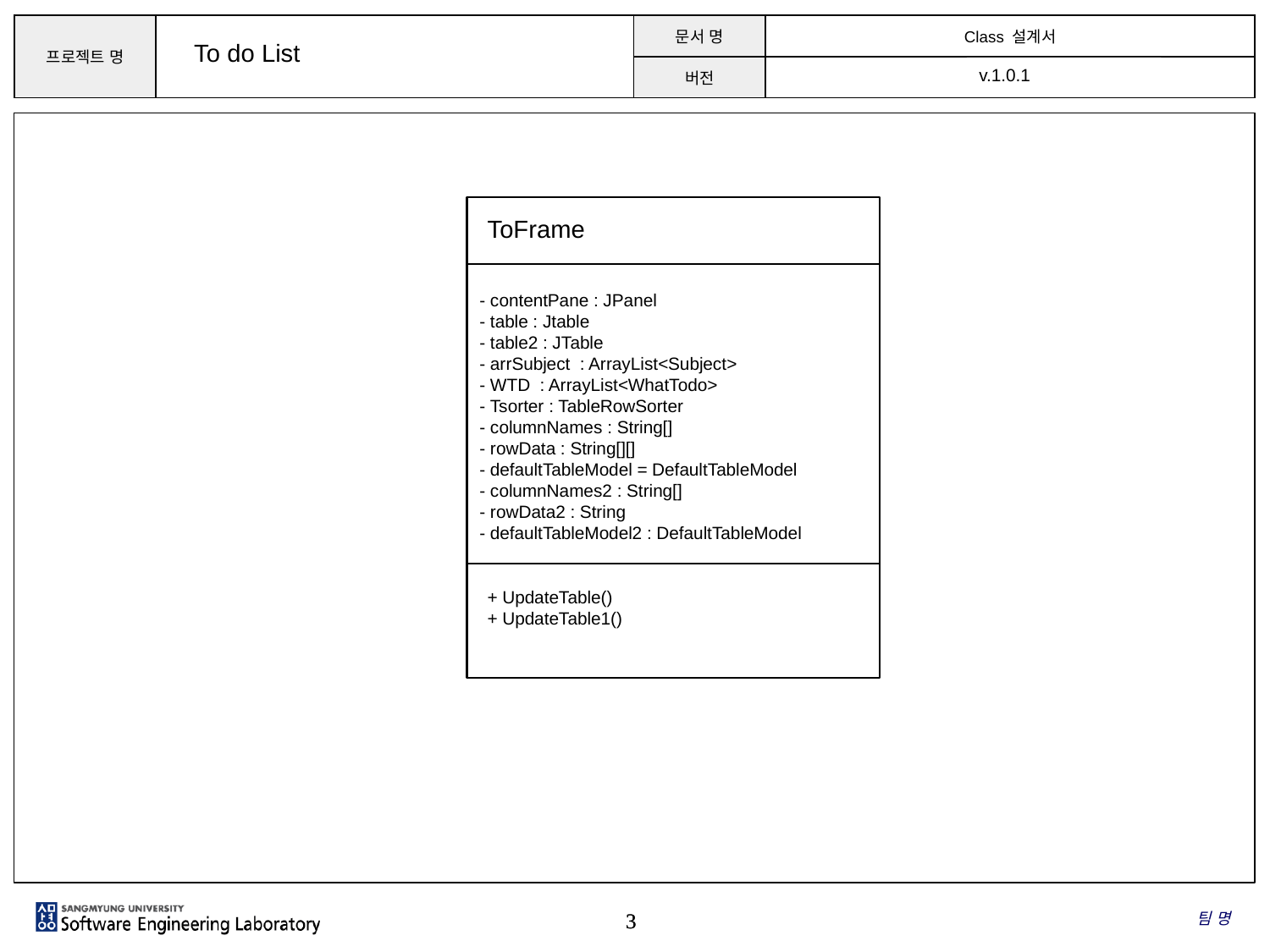

To do List
v.1.0.1

ToFrame
- contentPane : JPanel
- table : Jtable
- table2 : JTable
- arrSubject  : ArrayList<Subject>
- WTD  : ArrayList<WhatTodo>
- Tsorter : TableRowSorter
- columnNames : String[]
- rowData : String[][]
- defaultTableModel = DefaultTableModel
- columnNames2 : String[]
- rowData2 : String
- defaultTableModel2 : DefaultTableModel
+ UpdateTable()
+ UpdateTable1()
팀 명